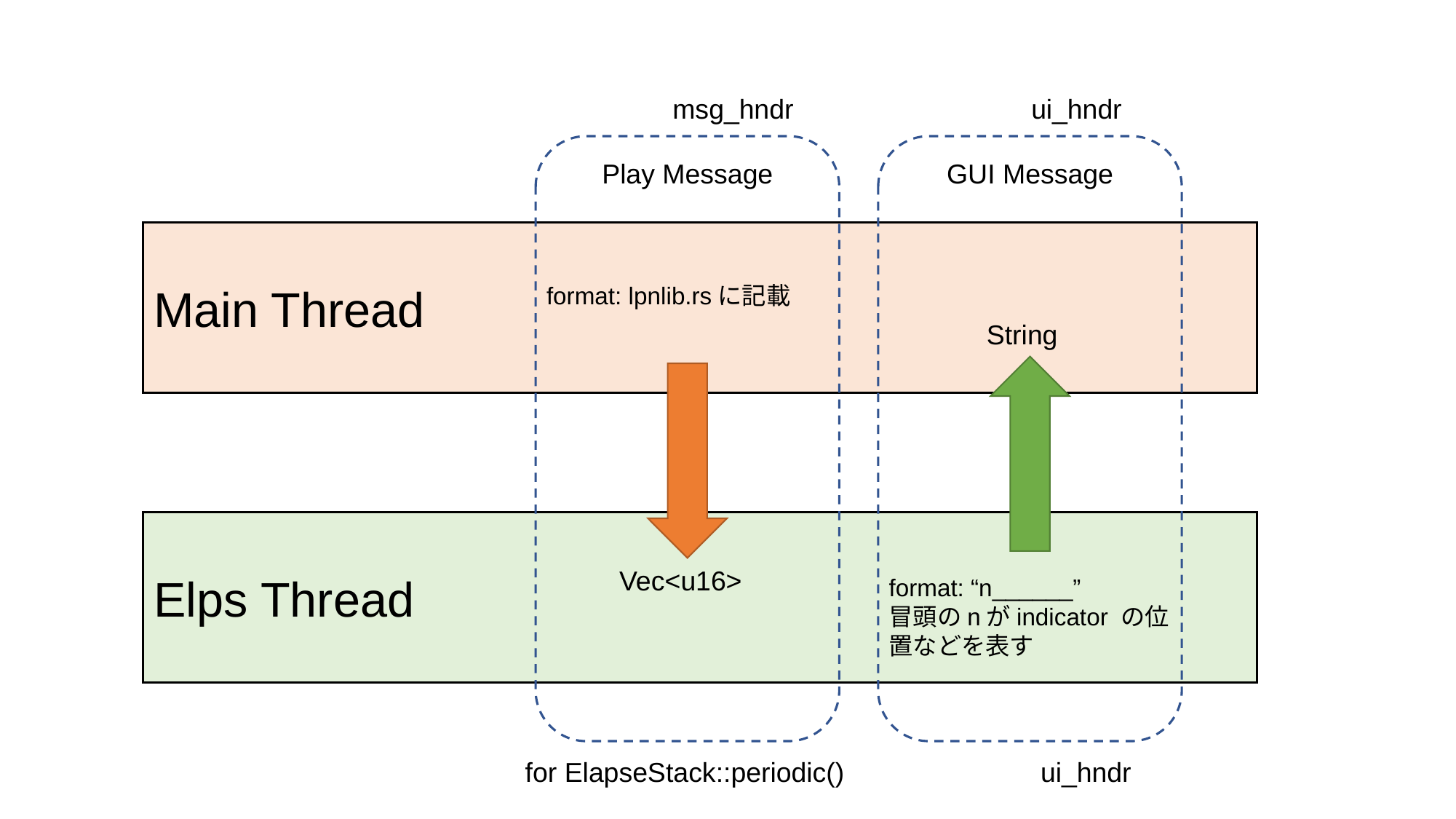

msg_hndr
ui_hndr
Play Message
GUI Message
Main Thread
format: lpnlib.rsに記載
String

Elps Thread
Vec<u16>
format: “n______”
冒頭のnがindicator の位置などを表す
for ElapseStack::periodic()
ui_hndr